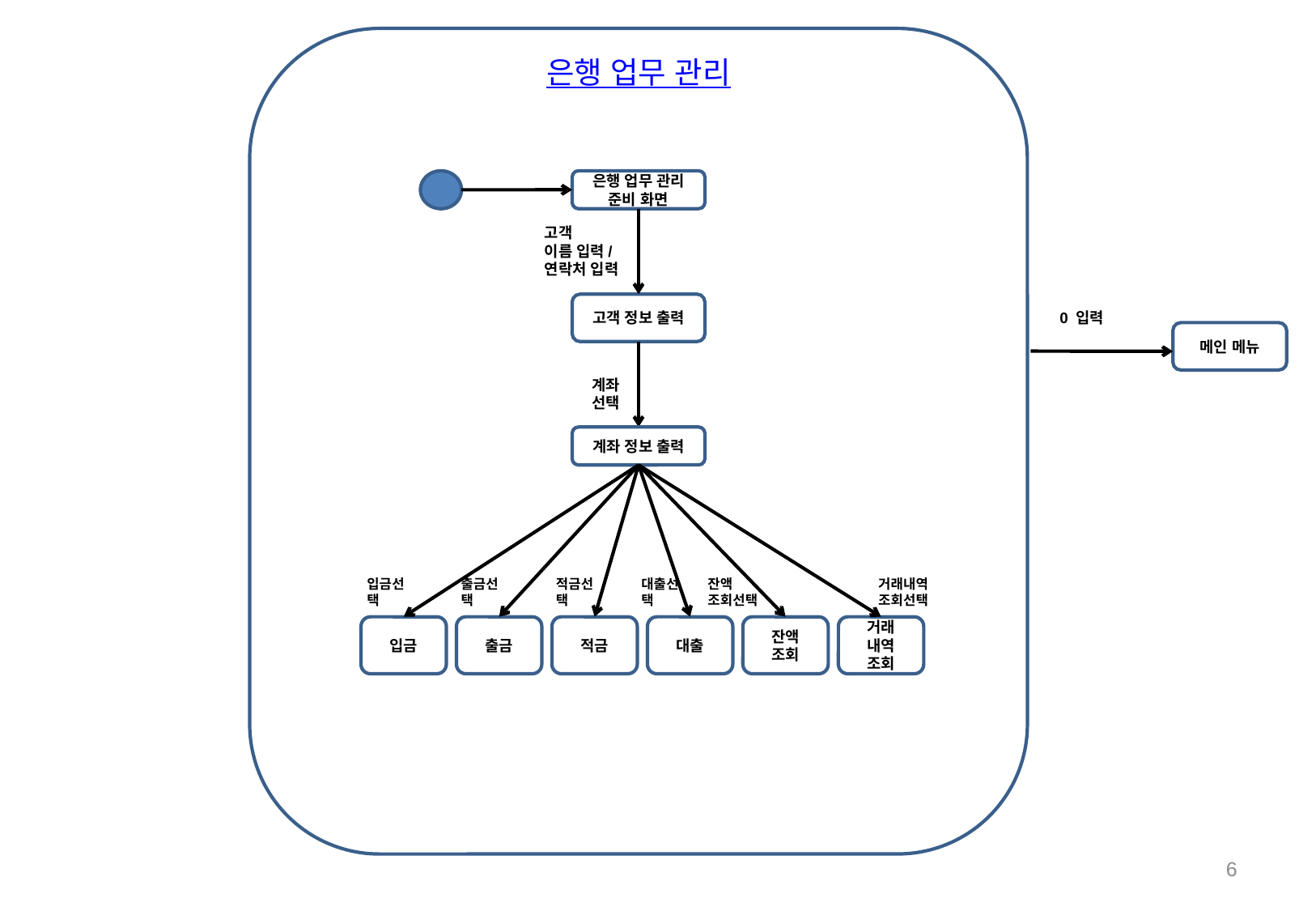

은행 업무 관리

은행 업무 관리
준비 화면
고객
이름 입력/
연락처 입력
고객 정보 출력
0 입력
메인 메뉴
계좌
선택
계좌 정보 출력
입금선택
출금선택
적금선택
대출선택
잔액
조회선택
거래내역
조회선택
입금
출금
적금
대출
잔액
조회
거래
내역
조회
6